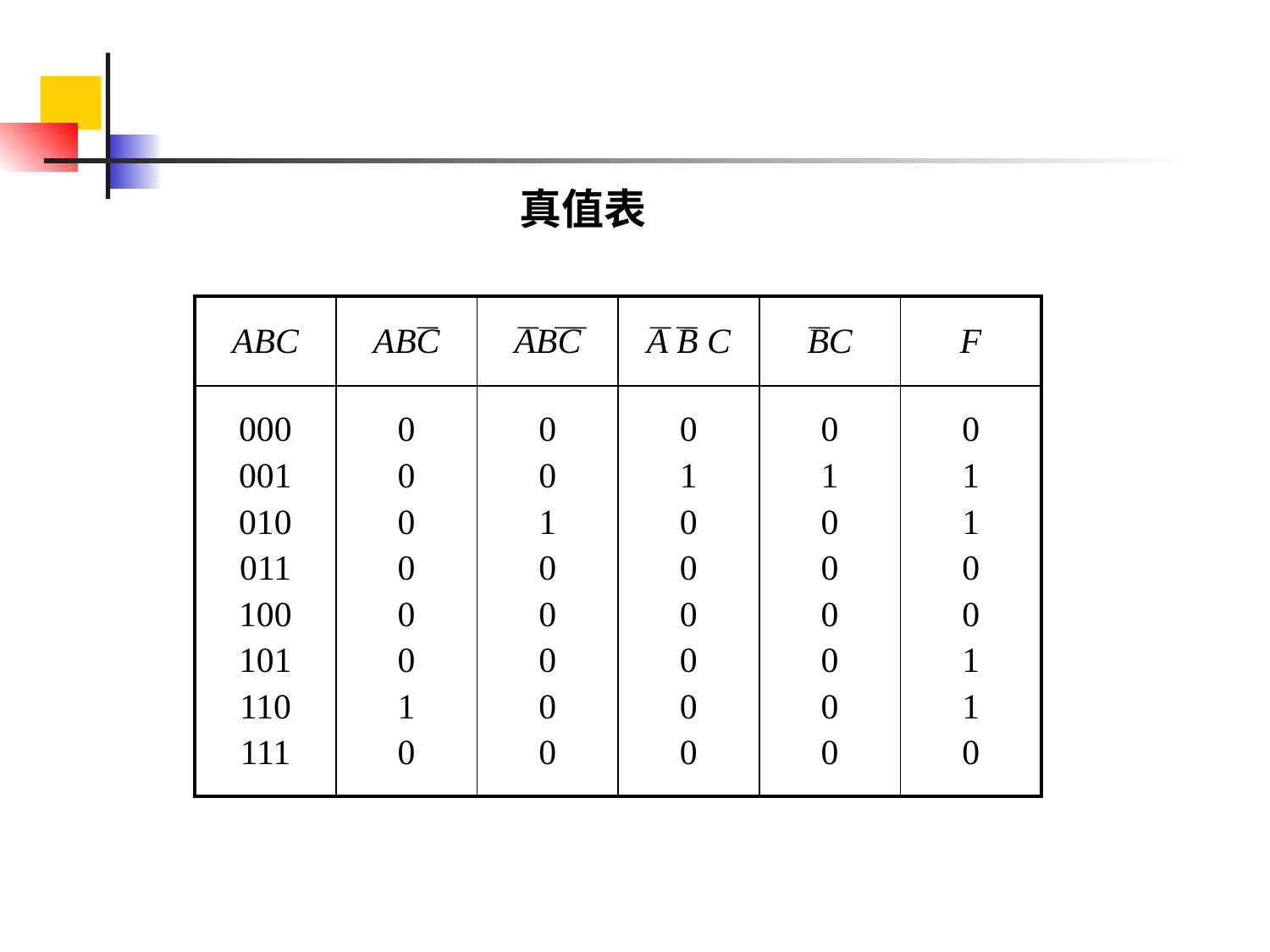

真值表
| ABC | ABC | ABC | A B C | BC | F |
| --- | --- | --- | --- | --- | --- |
| 000 001 010 011 100 101 110 111 | 0 0 0 0 0 0 1 0 | 0 0 1 0 0 0 0 0 | 0 1 0 0 0 0 0 0 | 0 1 0 0 0 0 0 0 | 0 1 1 0 0 1 1 0 |